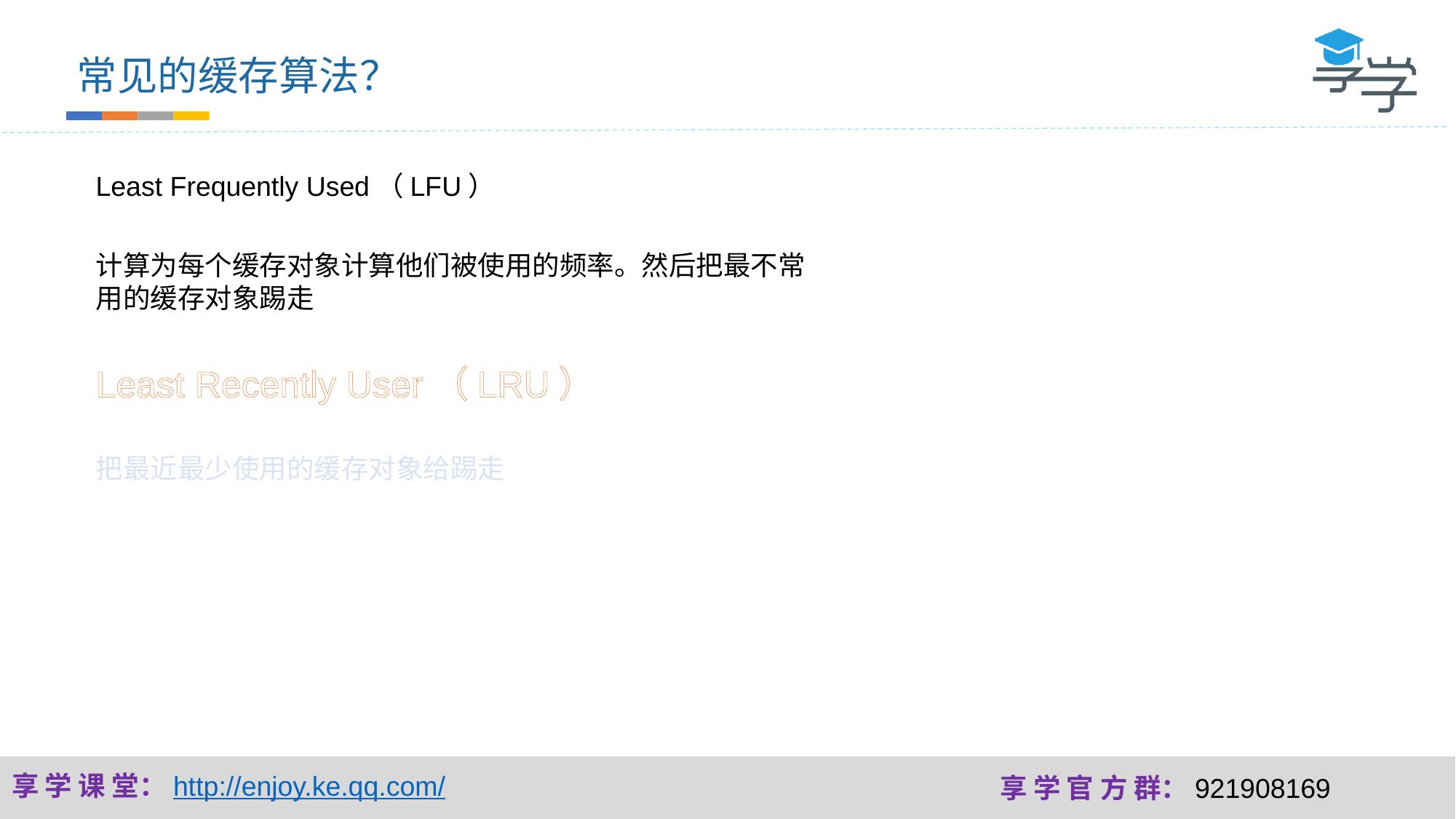

常见的缓存算法？

Least Frequently Used（LFU）
计算为每个缓存对象计算他们被使用的频率。然后把最不常用的缓存对象踢走
Least Recently User（LRU）
把最近最少使用的缓存对象给踢走